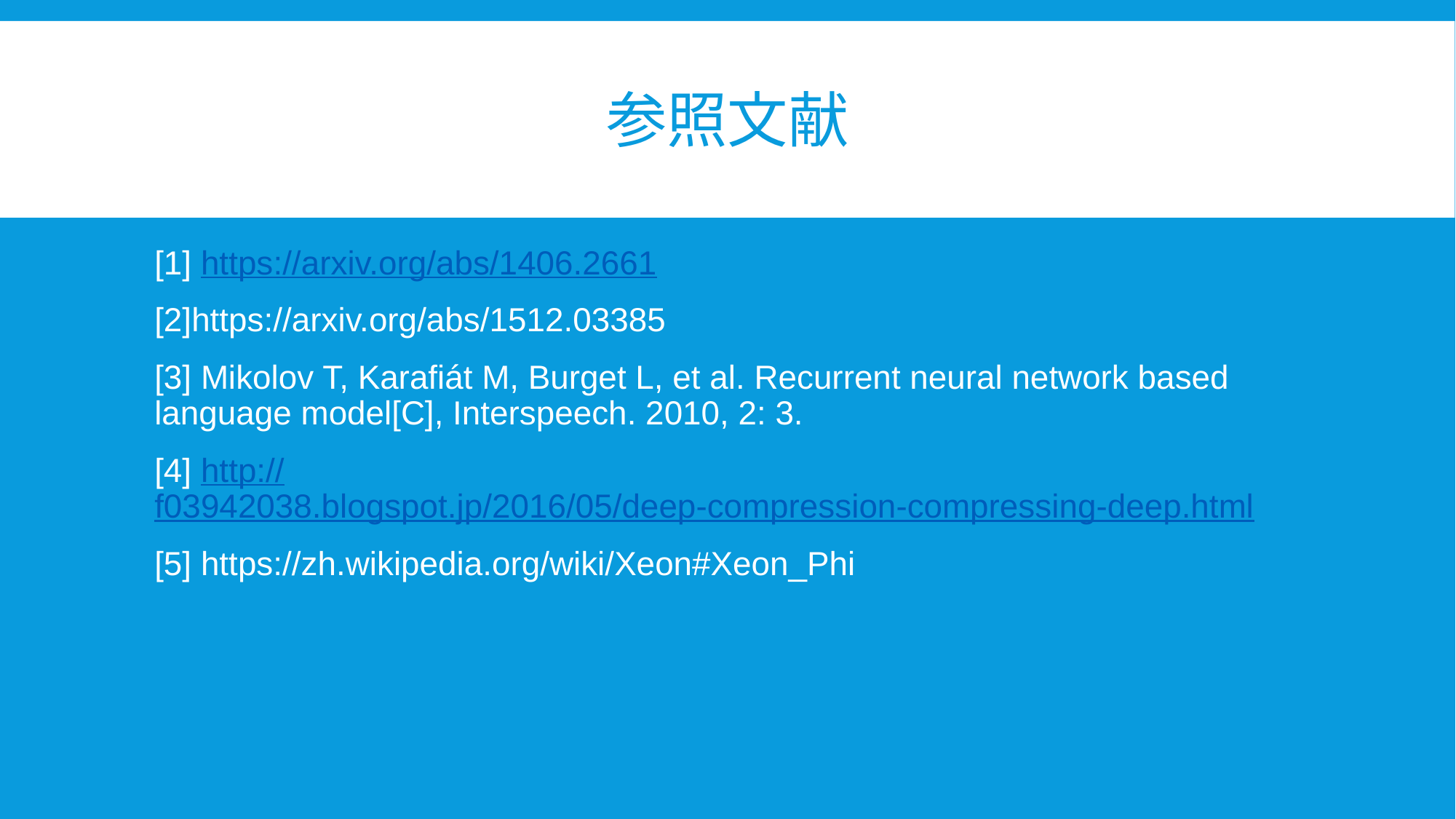

# 参照文献
[1] https://arxiv.org/abs/1406.2661
[2]https://arxiv.org/abs/1512.03385
[3] Mikolov T, Karafiát M, Burget L, et al. Recurrent neural network based language model[C], Interspeech. 2010, 2: 3.
[4] http://f03942038.blogspot.jp/2016/05/deep-compression-compressing-deep.html
[5] https://zh.wikipedia.org/wiki/Xeon#Xeon_Phi